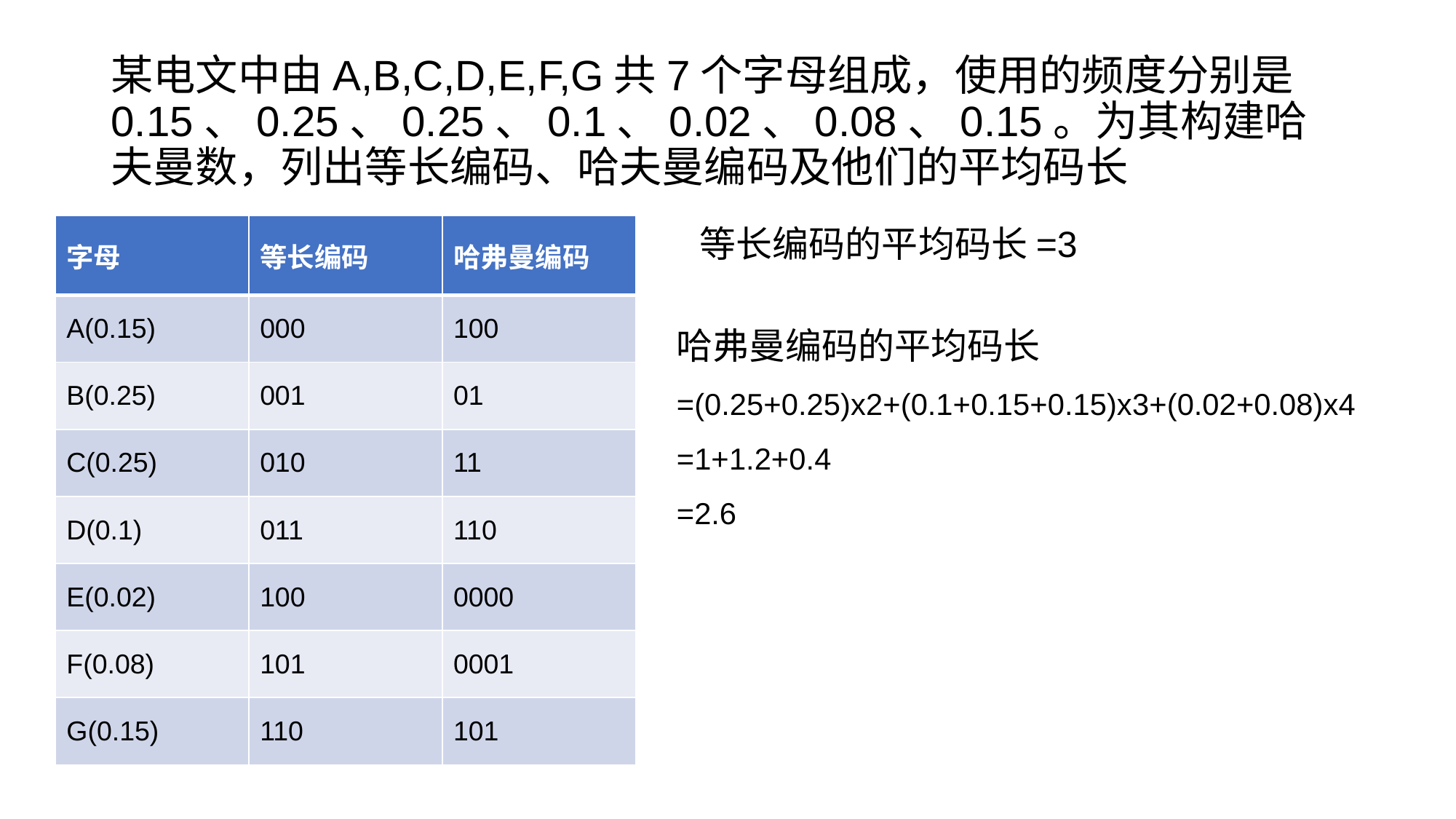

# 某电文中由A,B,C,D,E,F,G共7个字母组成，使用的频度分别是0.15、0.25、0.25、0.1、0.02、0.08、0.15。为其构建哈夫曼数，列出等长编码、哈夫曼编码及他们的平均码长
| 字母 | 等长编码 | 哈弗曼编码 |
| --- | --- | --- |
| A(0.15) | 000 | 100 |
| B(0.25) | 001 | 01 |
| C(0.25) | 010 | 11 |
| D(0.1) | 011 | 110 |
| E(0.02) | 100 | 0000 |
| F(0.08) | 101 | 0001 |
| G(0.15) | 110 | 101 |
等长编码的平均码长=3
哈弗曼编码的平均码长=(0.25+0.25)x2+(0.1+0.15+0.15)x3+(0.02+0.08)x4
=1+1.2+0.4
=2.6